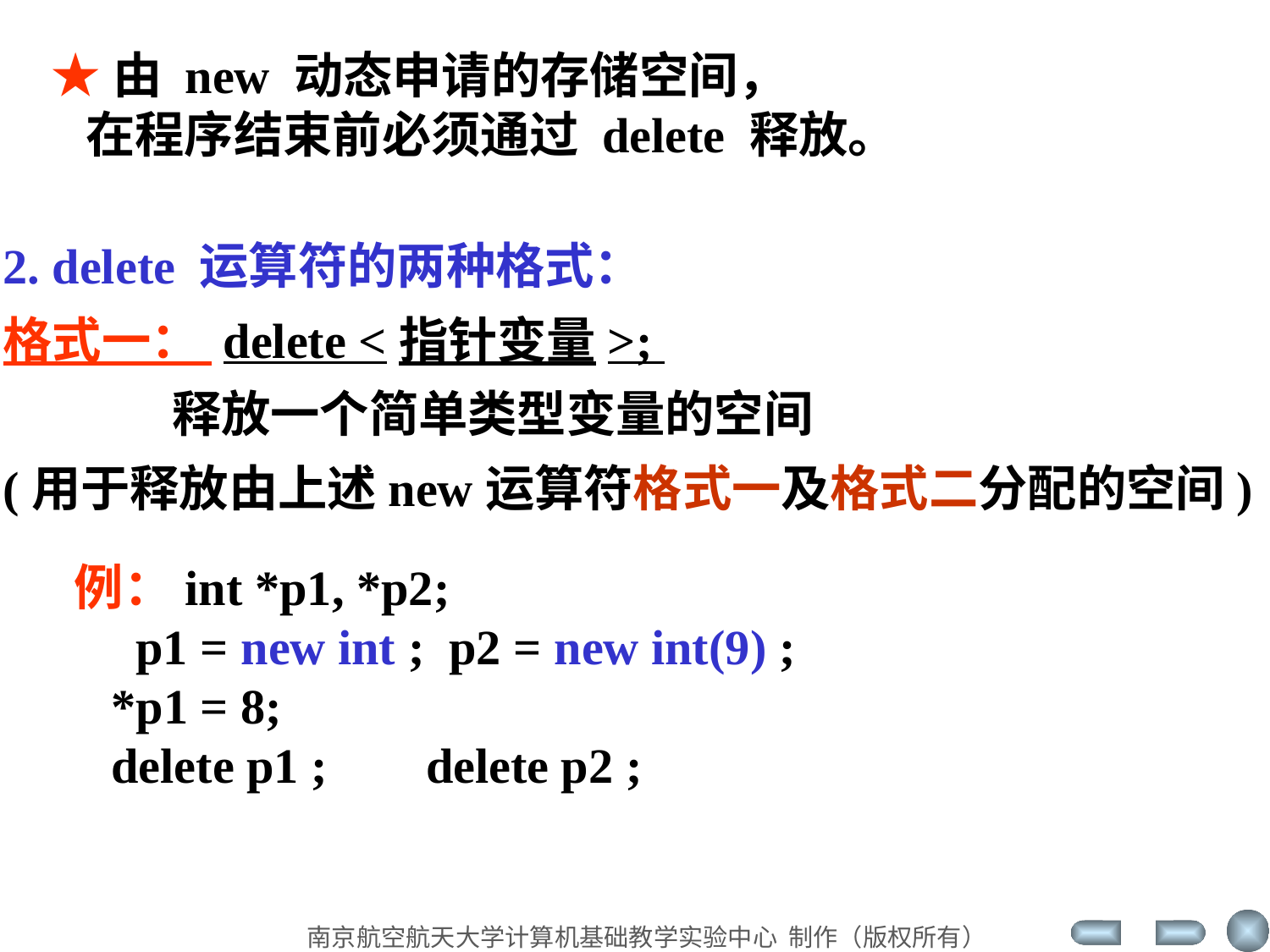

★由 new 动态申请的存储空间，
  在程序结束前必须通过 delete 释放。
2. delete 运算符的两种格式：
格式一： delete <指针变量>;
              释放一个简单类型变量的空间
(用于释放由上述new运算符格式一及格式二分配的空间)
例：int *p1, *p2;
     p1 = new int ;  p2 = new int(9) ;
   *p1 = 8;
   delete p1 ;        delete p2 ;